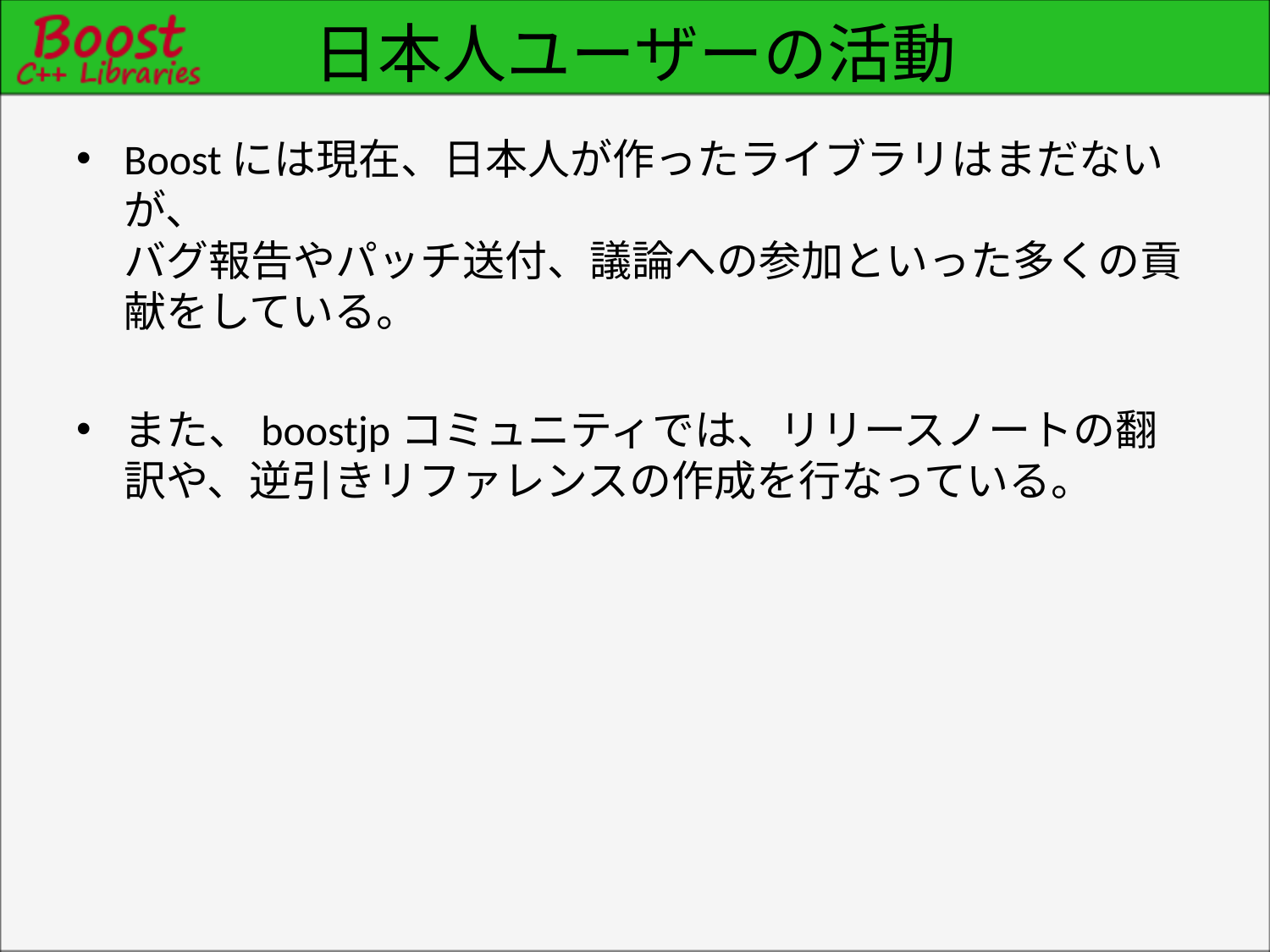

# 日本人ユーザーの活動
Boostには現在、日本人が作ったライブラリはまだないが、
バグ報告やパッチ送付、議論への参加といった多くの貢献をしている。

また、boostjpコミュニティでは、リリースノートの翻訳や、逆引きリファレンスの作成を行なっている。